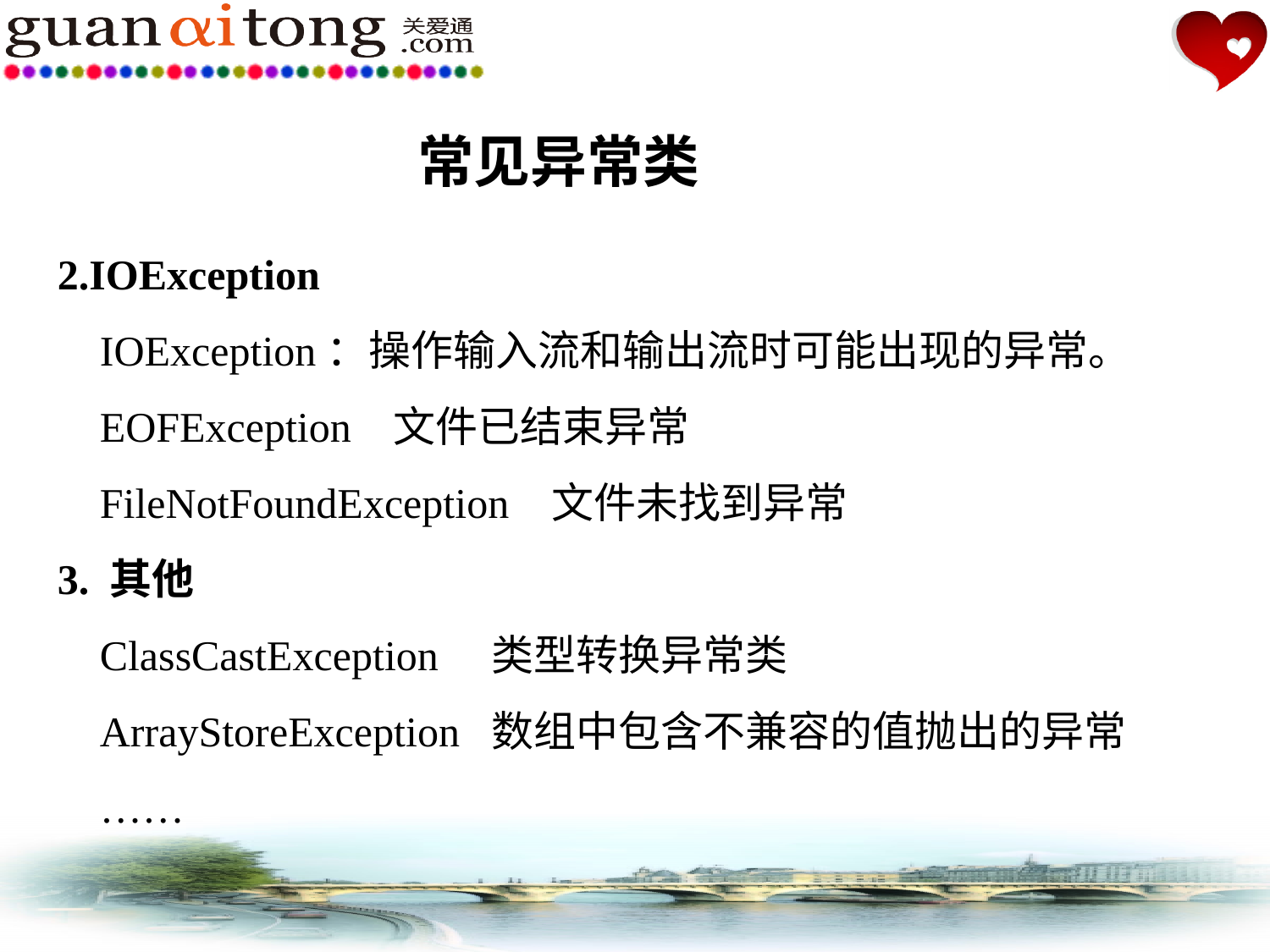

常见异常类
2.IOException
    IOException：操作输入流和输出流时可能出现的异常。
    EOFException   文件已结束异常
    FileNotFoundException   文件未找到异常
3. 其他
    ClassCastException    类型转换异常类
    ArrayStoreException  数组中包含不兼容的值抛出的异常
    ……